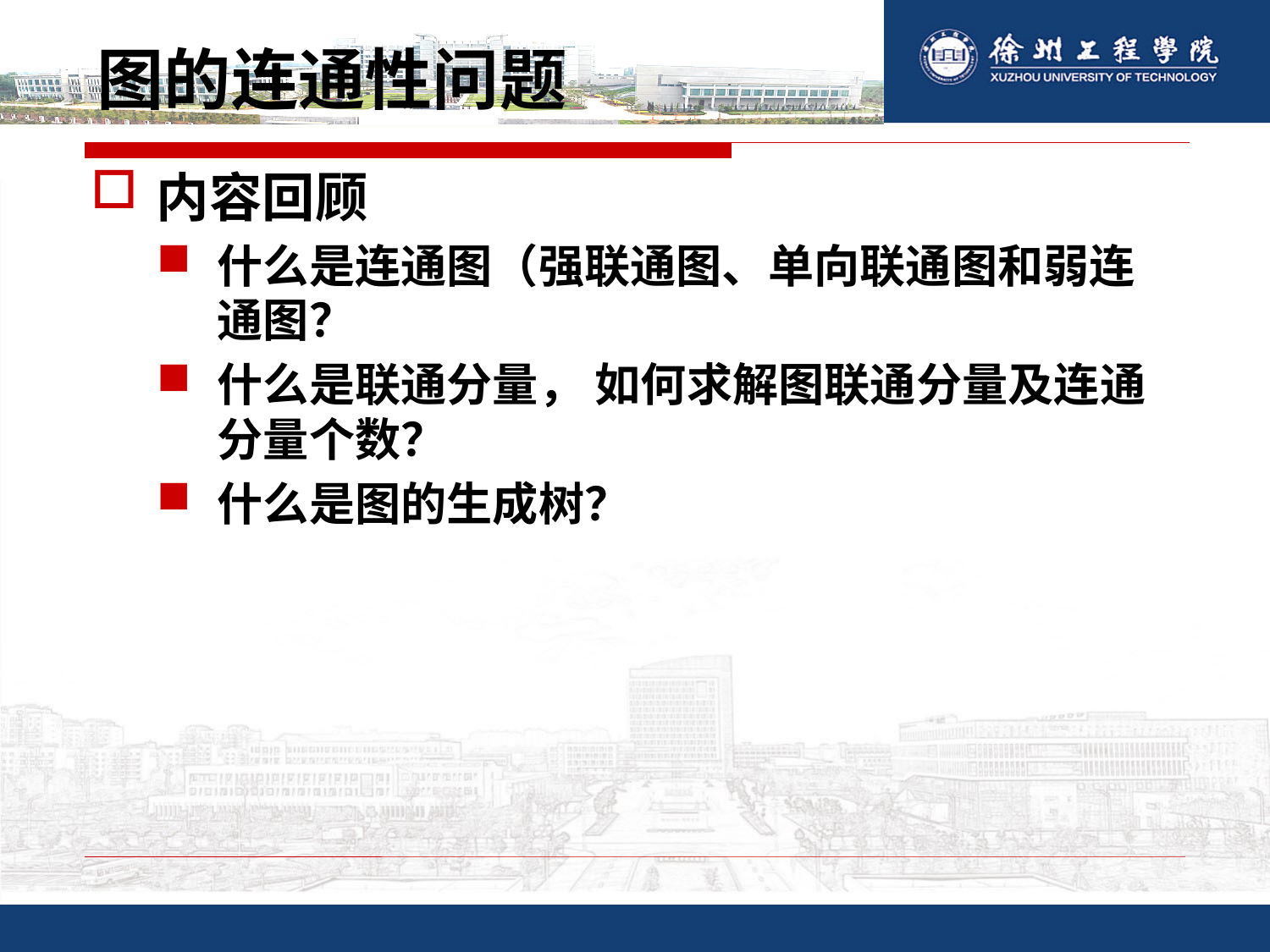

# 图的连通性问题
内容回顾
什么是连通图（强联通图、单向联通图和弱连通图？
什么是联通分量， 如何求解图联通分量及连通分量个数？
什么是图的生成树？